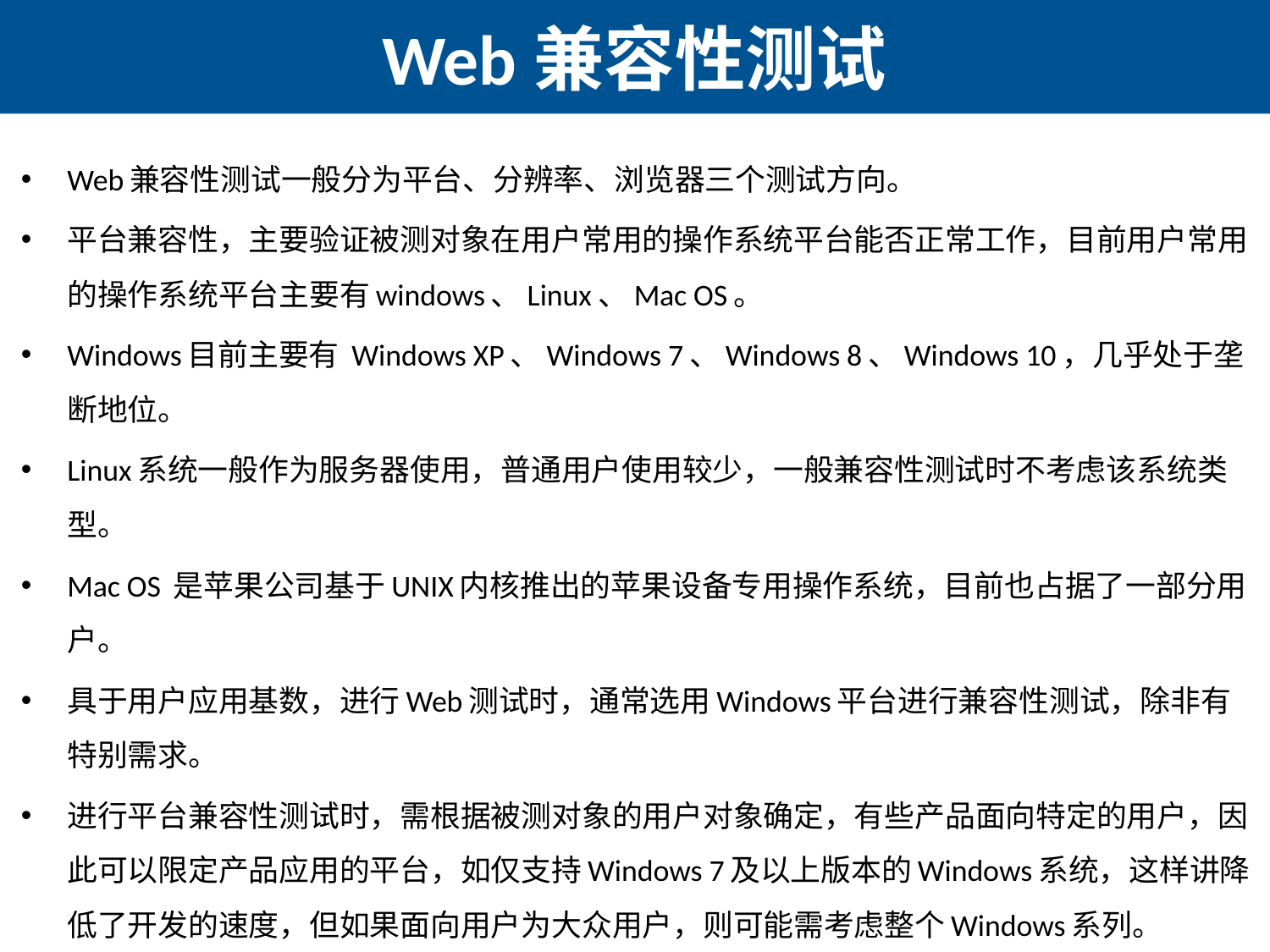

# Web兼容性测试
Web兼容性测试一般分为平台、分辨率、浏览器三个测试方向。
平台兼容性，主要验证被测对象在用户常用的操作系统平台能否正常工作，目前用户常用的操作系统平台主要有windows、Linux、Mac OS。
Windows目前主要有 Windows XP、Windows 7、Windows 8、Windows 10，几乎处于垄断地位。
Linux系统一般作为服务器使用，普通用户使用较少，一般兼容性测试时不考虑该系统类型。
Mac OS 是苹果公司基于UNIX内核推出的苹果设备专用操作系统，目前也占据了一部分用户。
具于用户应用基数，进行Web测试时，通常选用Windows平台进行兼容性测试，除非有特别需求。
进行平台兼容性测试时，需根据被测对象的用户对象确定，有些产品面向特定的用户，因此可以限定产品应用的平台，如仅支持Windows 7及以上版本的Windows系统，这样讲降低了开发的速度，但如果面向用户为大众用户，则可能需考虑整个Windows系列。